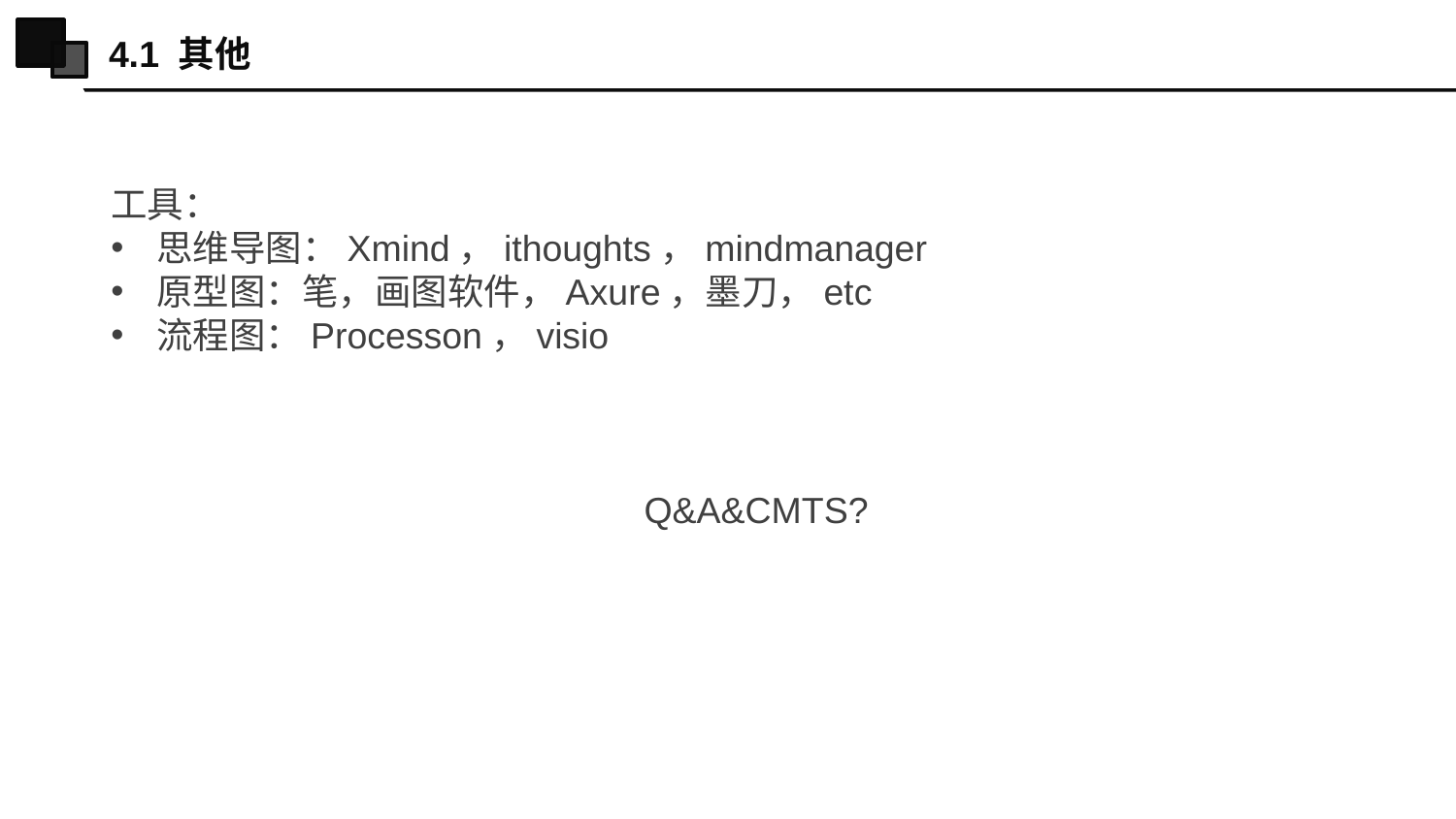

4.1 其他
工具：
思维导图：Xmind，ithoughts，mindmanager
原型图：笔，画图软件，Axure，墨刀，etc
流程图：Processon，visio

Q&A&CMTS?